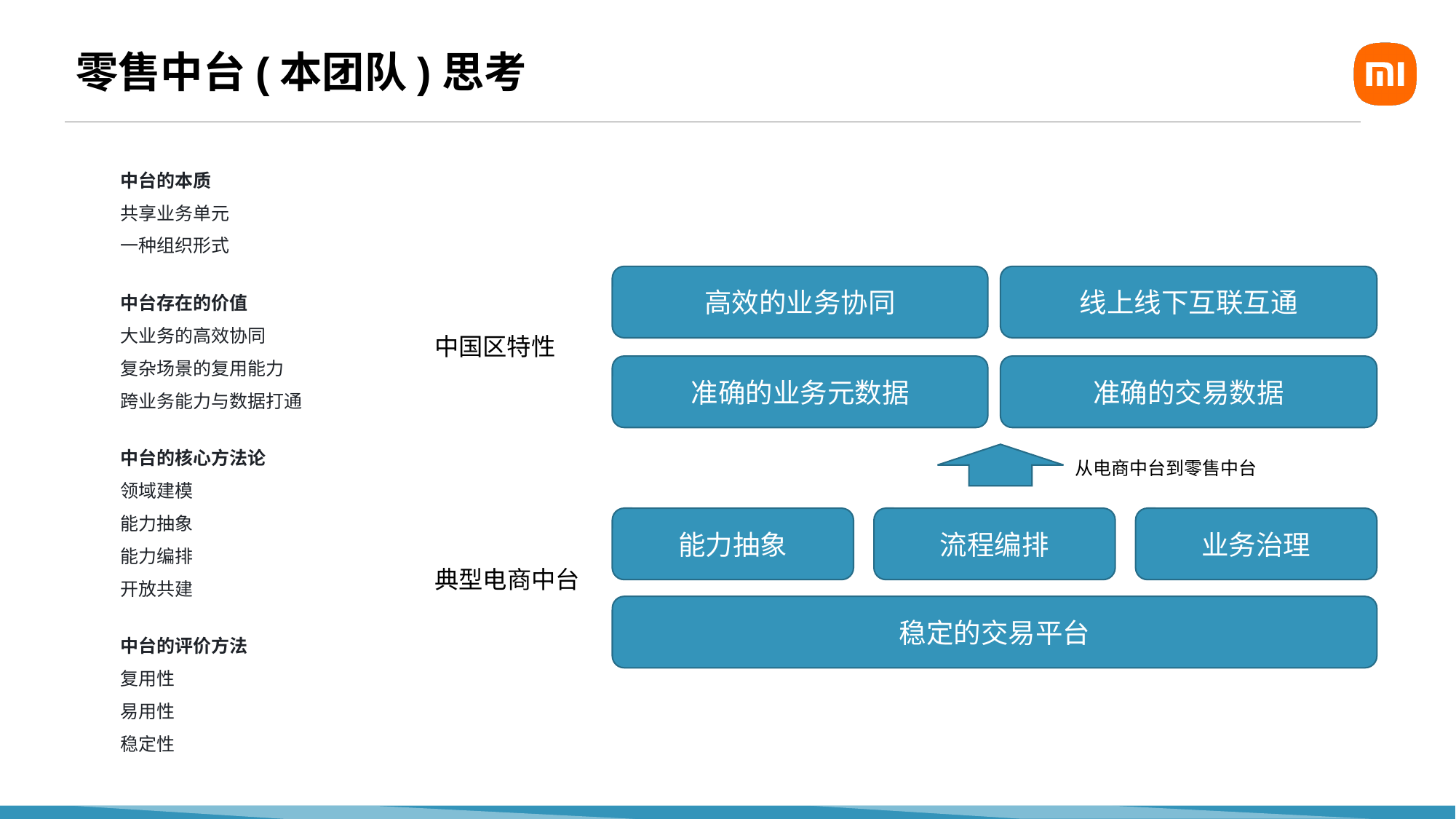

# 零售中台(本团队)思考
中台的本质
共享业务单元
一种组织形式

中台存在的价值
大业务的高效协同
复杂场景的复用能力
跨业务能力与数据打通

中台的核心方法论
领域建模
能力抽象
能力编排
开放共建

中台的评价方法
复用性
易用性
稳定性
高效的业务协同
线上线下互联互通
中国区特性
准确的业务元数据
准确的交易数据

从电商中台到零售中台
能力抽象
流程编排
业务治理
典型电商中台
稳定的交易平台